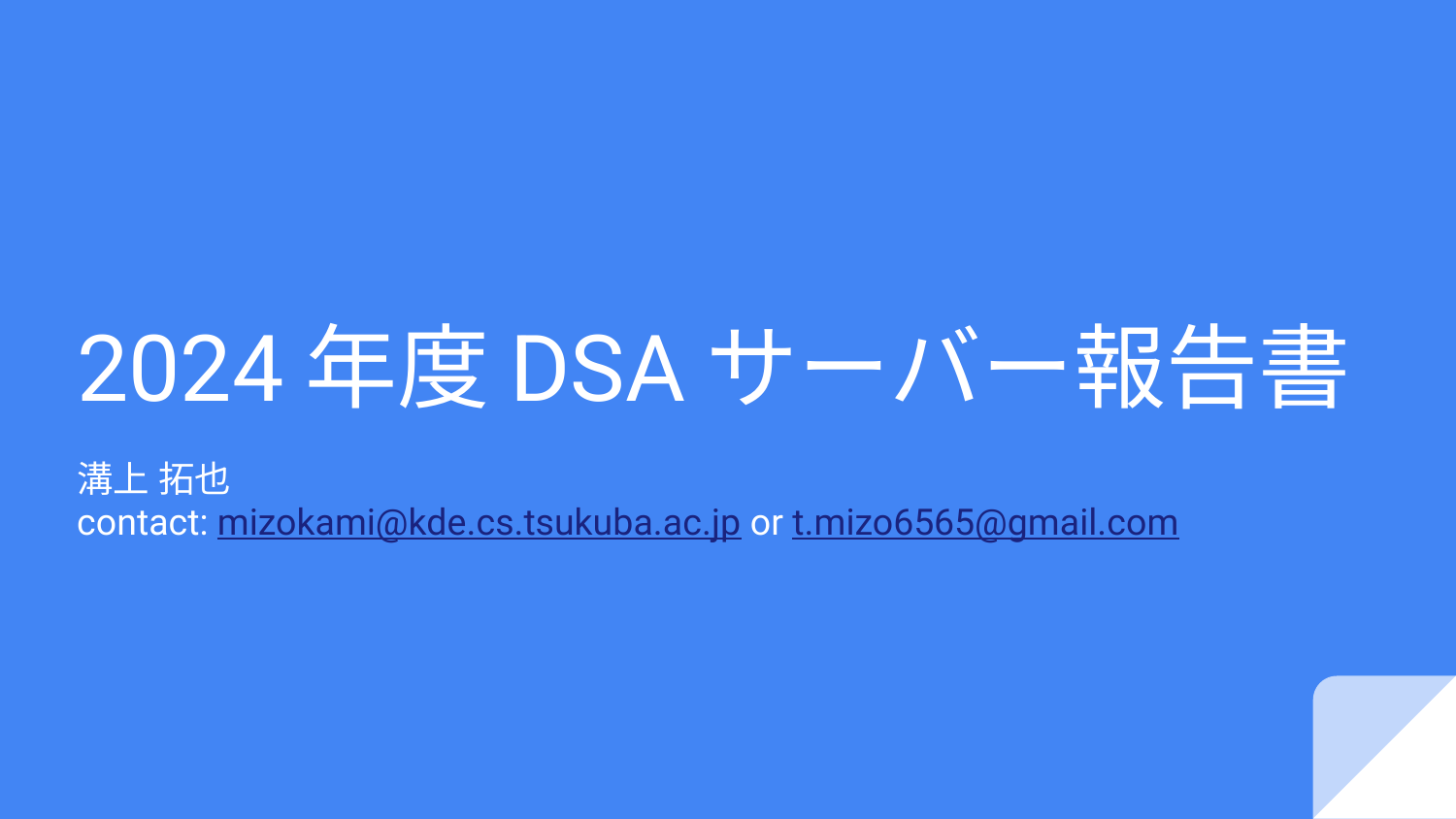

# 2024年度DSAサーバー報告書
溝上 拓也
contact: mizokami@kde.cs.tsukuba.ac.jp or t.mizo6565@gmail.com